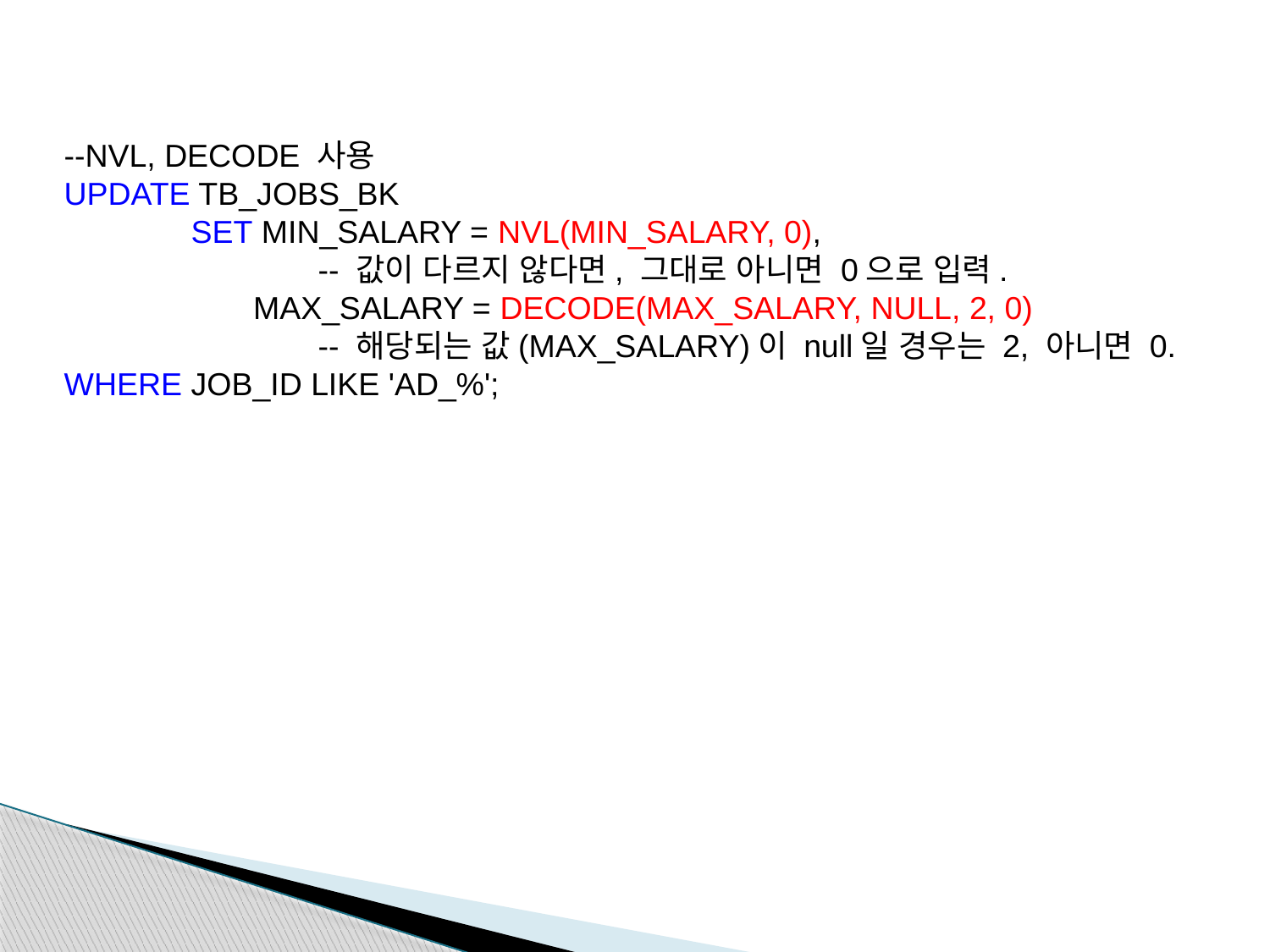

--NVL, DECODE 사용
UPDATE TB_JOBS_BK
	SET MIN_SALARY = NVL(MIN_SALARY, 0),
		-- 값이 다르지 않다면, 그대로 아니면 0으로 입력.
	       MAX_SALARY = DECODE(MAX_SALARY, NULL, 2, 0)
		-- 해당되는 값(MAX_SALARY)이 null일 경우는 2, 아니면 0.
WHERE JOB_ID LIKE 'AD_%';